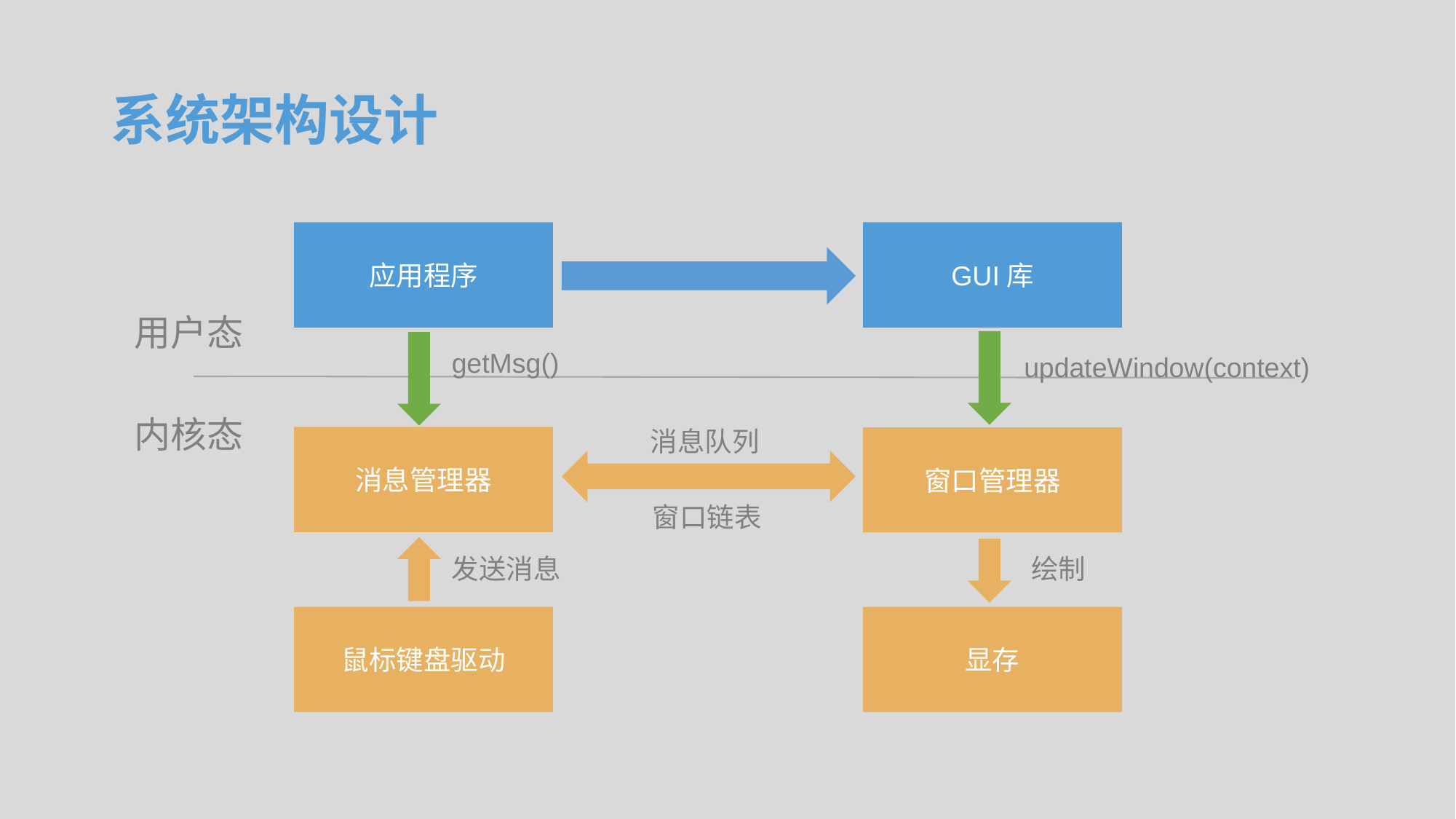

# 系统架构设计
应用程序
GUI库

用户态

getMsg()
updateWindow(context)
内核态
消息队列
消息管理器
窗口管理器

窗口链表

发送消息
绘制
鼠标键盘驱动
显存